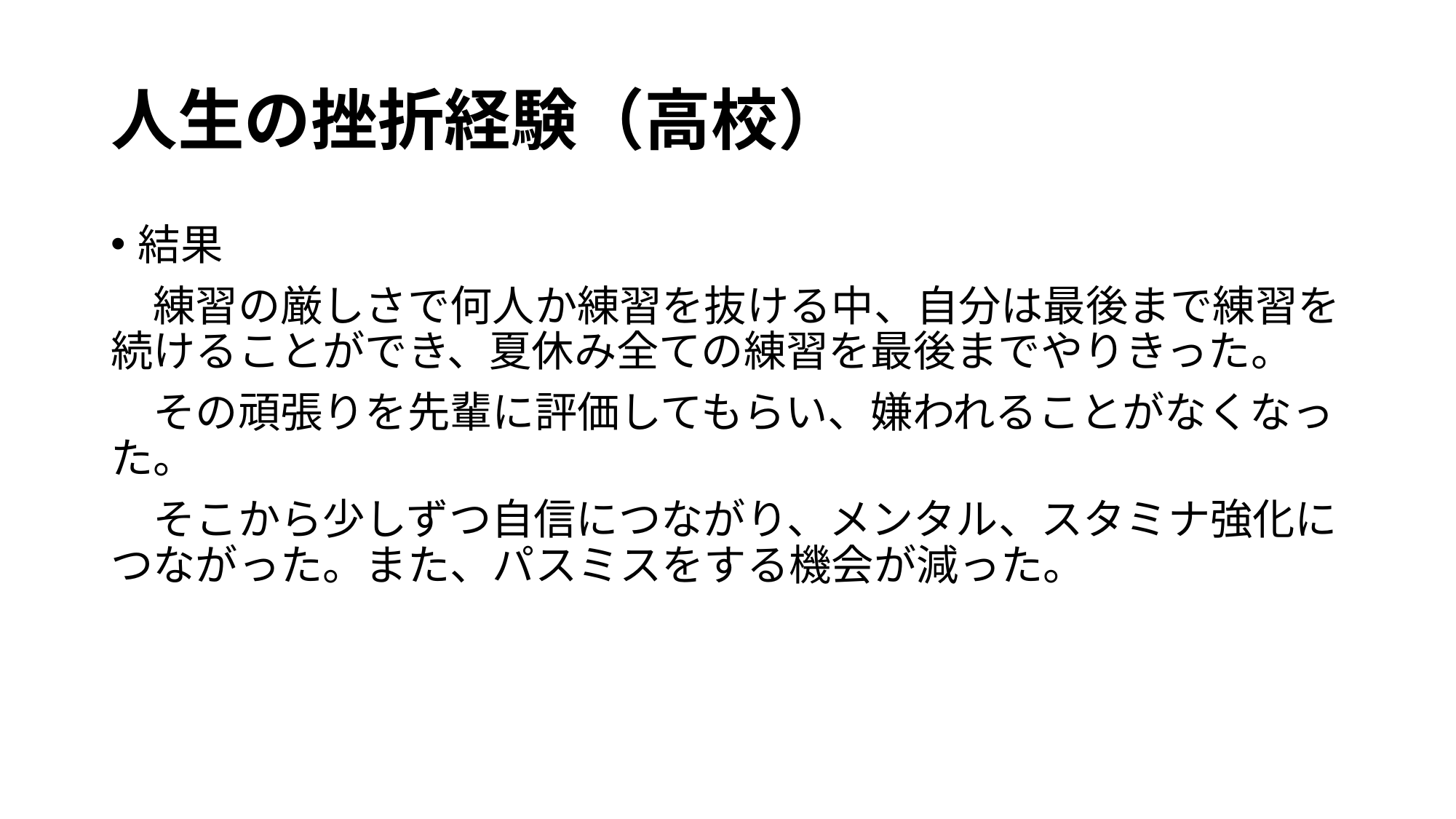

# 人生の挫折経験（高校）
結果
　練習の厳しさで何人か練習を抜ける中、自分は最後まで練習を続けることができ、夏休み全ての練習を最後までやりきった。
　その頑張りを先輩に評価してもらい、嫌われることがなくなった。
　そこから少しずつ自信につながり、メンタル、スタミナ強化につながった。また、パスミスをする機会が減った。